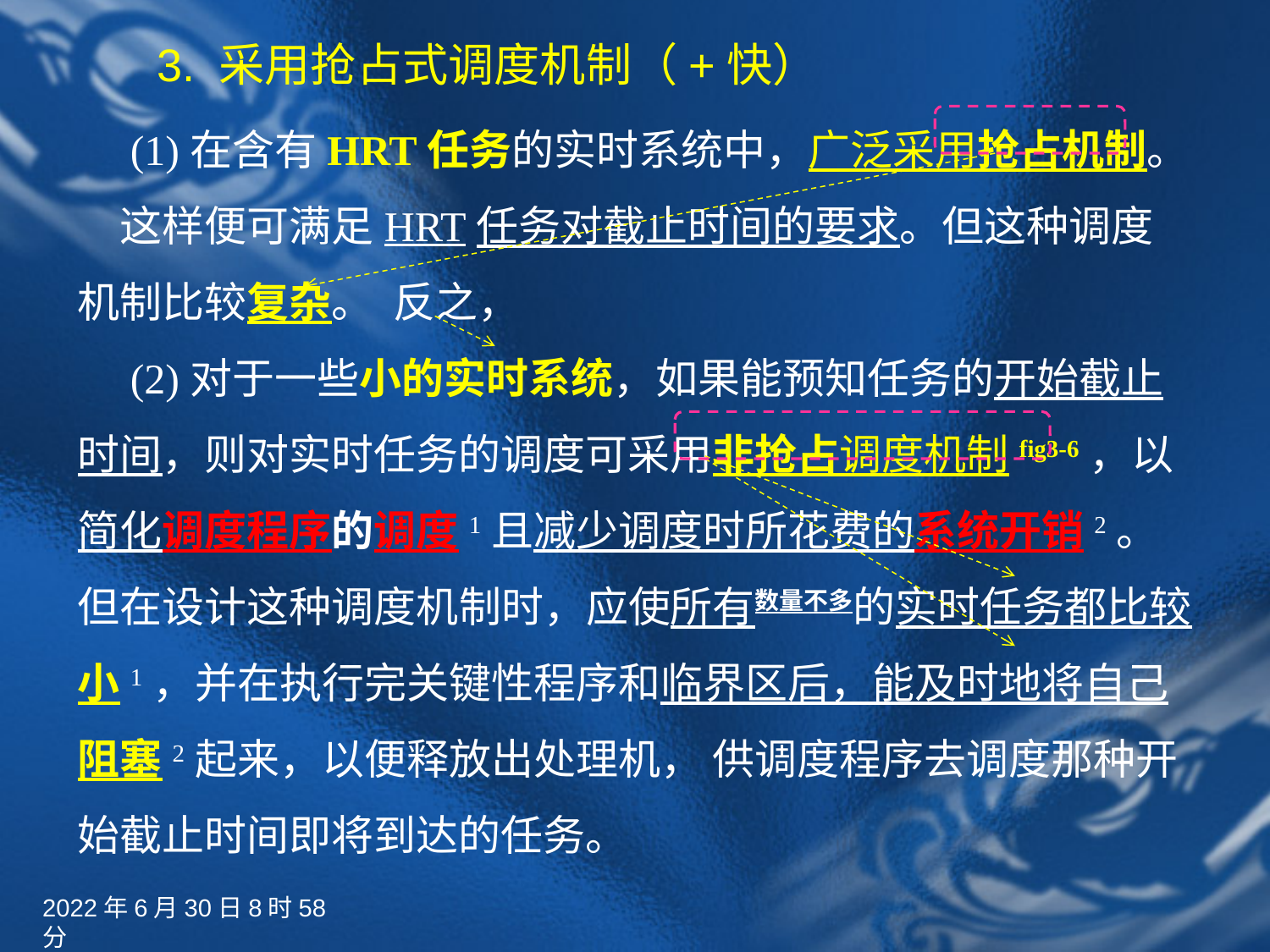

# 3. 采用抢占式调度机制（+快）
　(1)在含有HRT任务的实时系统中，广泛采用抢占机制。
　这样便可满足HRT任务对截止时间的要求。但这种调度机制比较复杂。  反之，
　(2)对于一些小的实时系统，如果能预知任务的开始截止时间，则对实时任务的调度可采用非抢占调度机制fig3-6，以简化调度程序的调度1且减少调度时所花费的系统开销2。但在设计这种调度机制时，应使所有数量不多的实时任务都比较小1，并在执行完关键性程序和临界区后，能及时地将自己阻塞2起来，以便释放出处理机， 供调度程序去调度那种开始截止时间即将到达的任务。

2022年6月30日8时58分